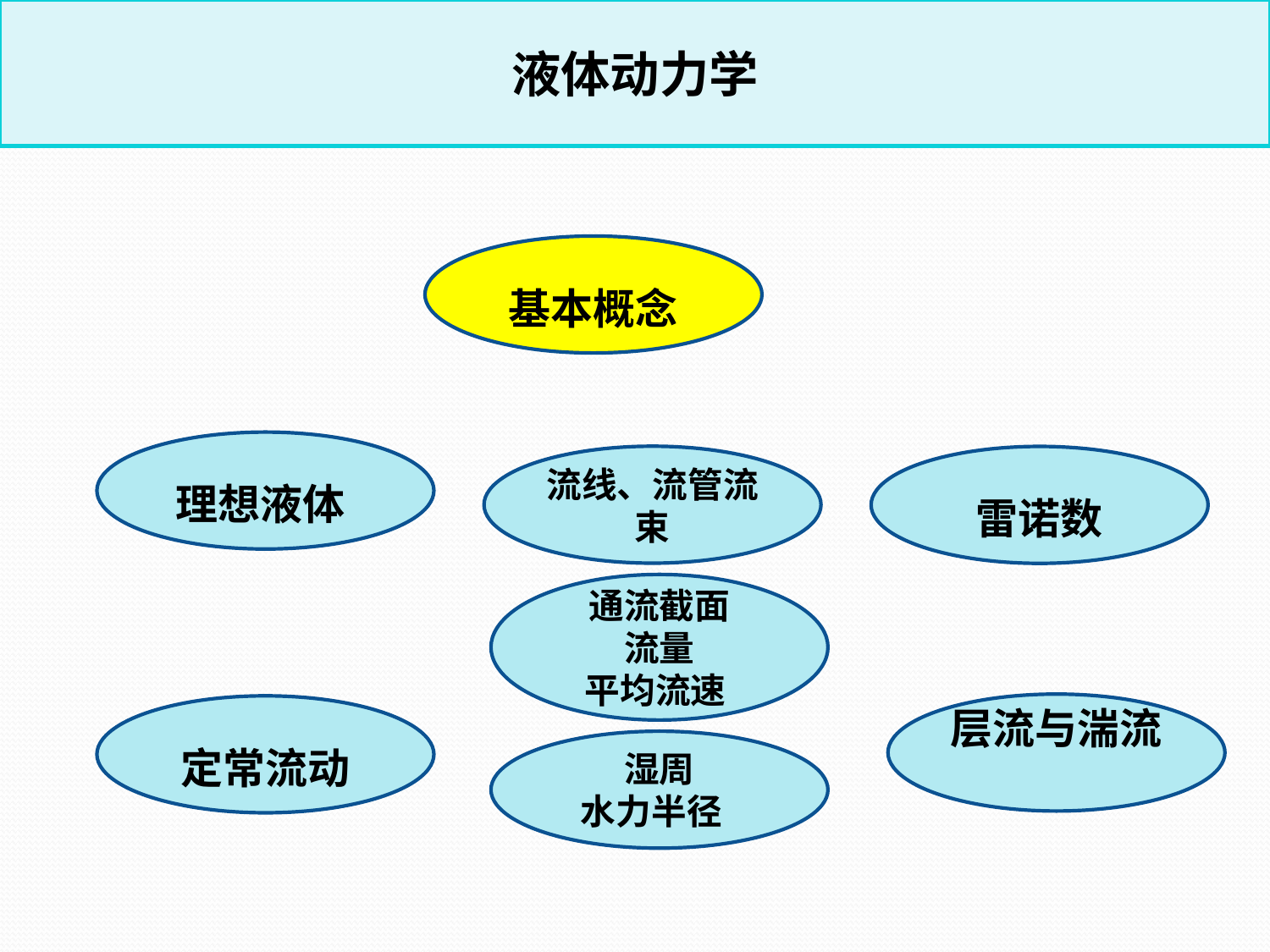

液体动力学
基本概念
理想液体
流线、流管流束
雷诺数
通流截面
流量
平均流速
层流与湍流
定常流动
湿周
水力半径